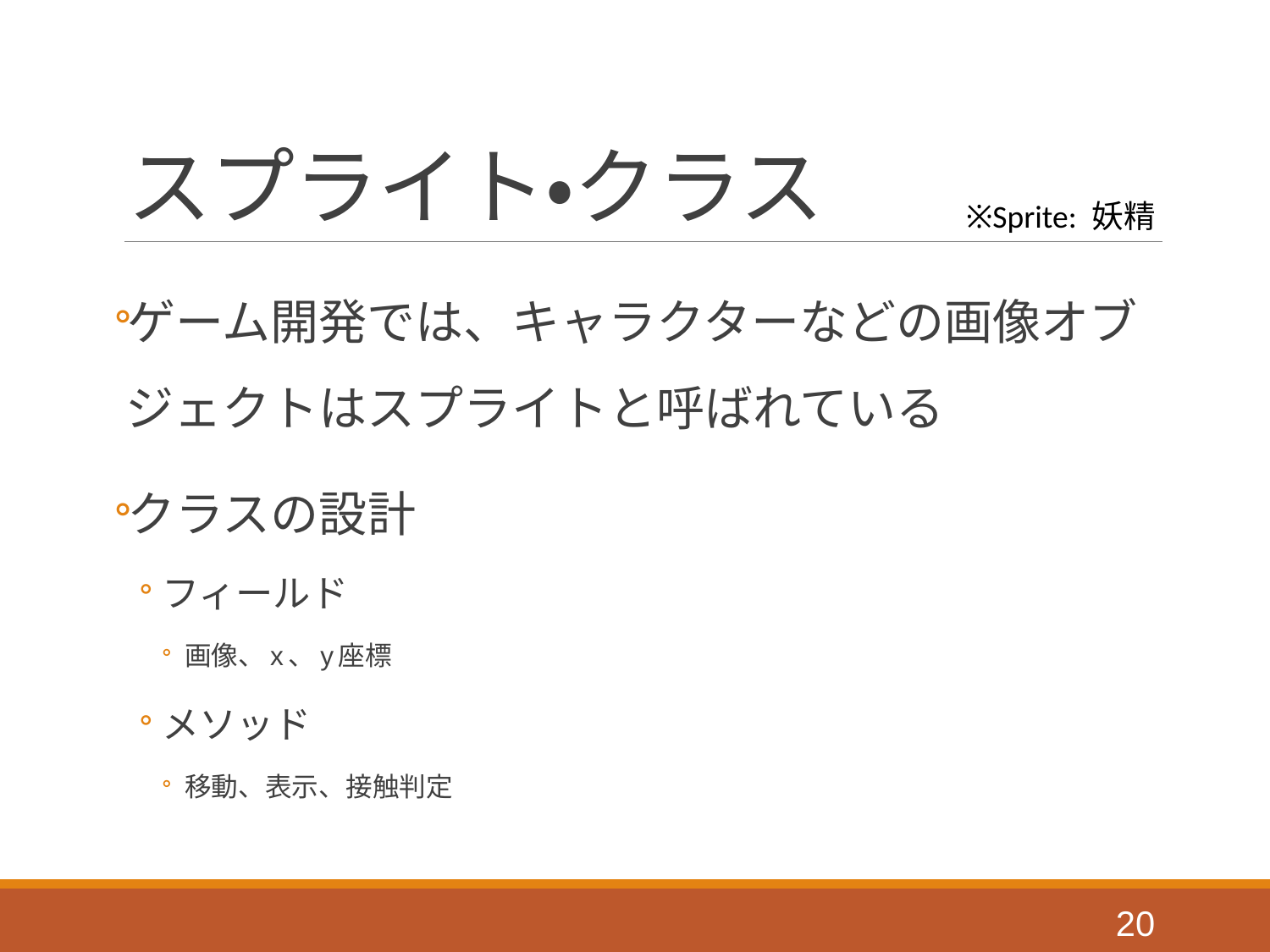

# スプライト・クラス
※Sprite: 妖精
ゲーム開発では、キャラクターなどの画像オブジェクトはスプライトと呼ばれている
クラスの設計
フィールド
画像、x、y座標
メソッド
移動、表示、接触判定
20